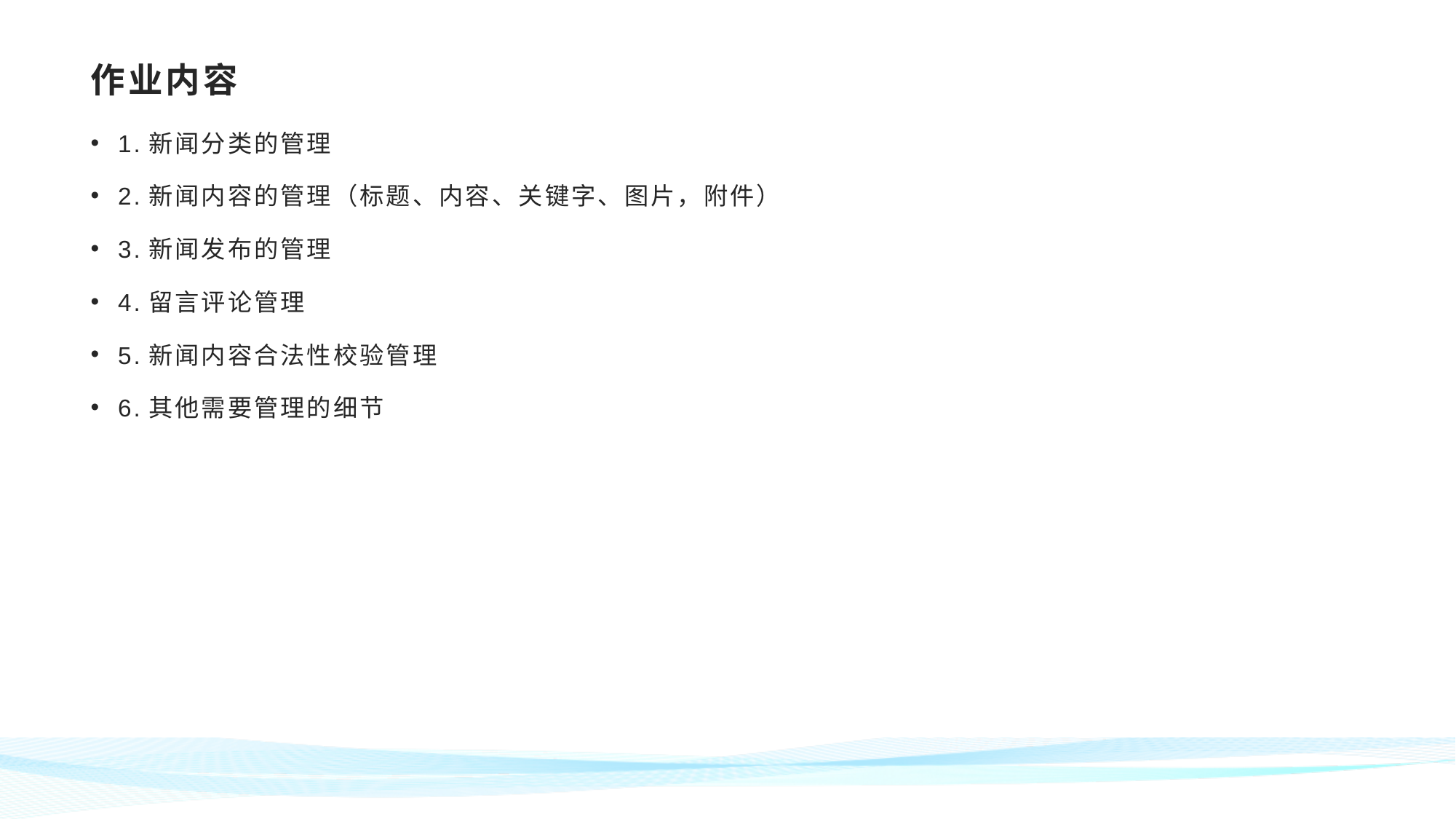

# 作业内容
1.新闻分类的管理
2.新闻内容的管理（标题、内容、关键字、图片，附件）
3.新闻发布的管理
4.留言评论管理
5.新闻内容合法性校验管理
6.其他需要管理的细节